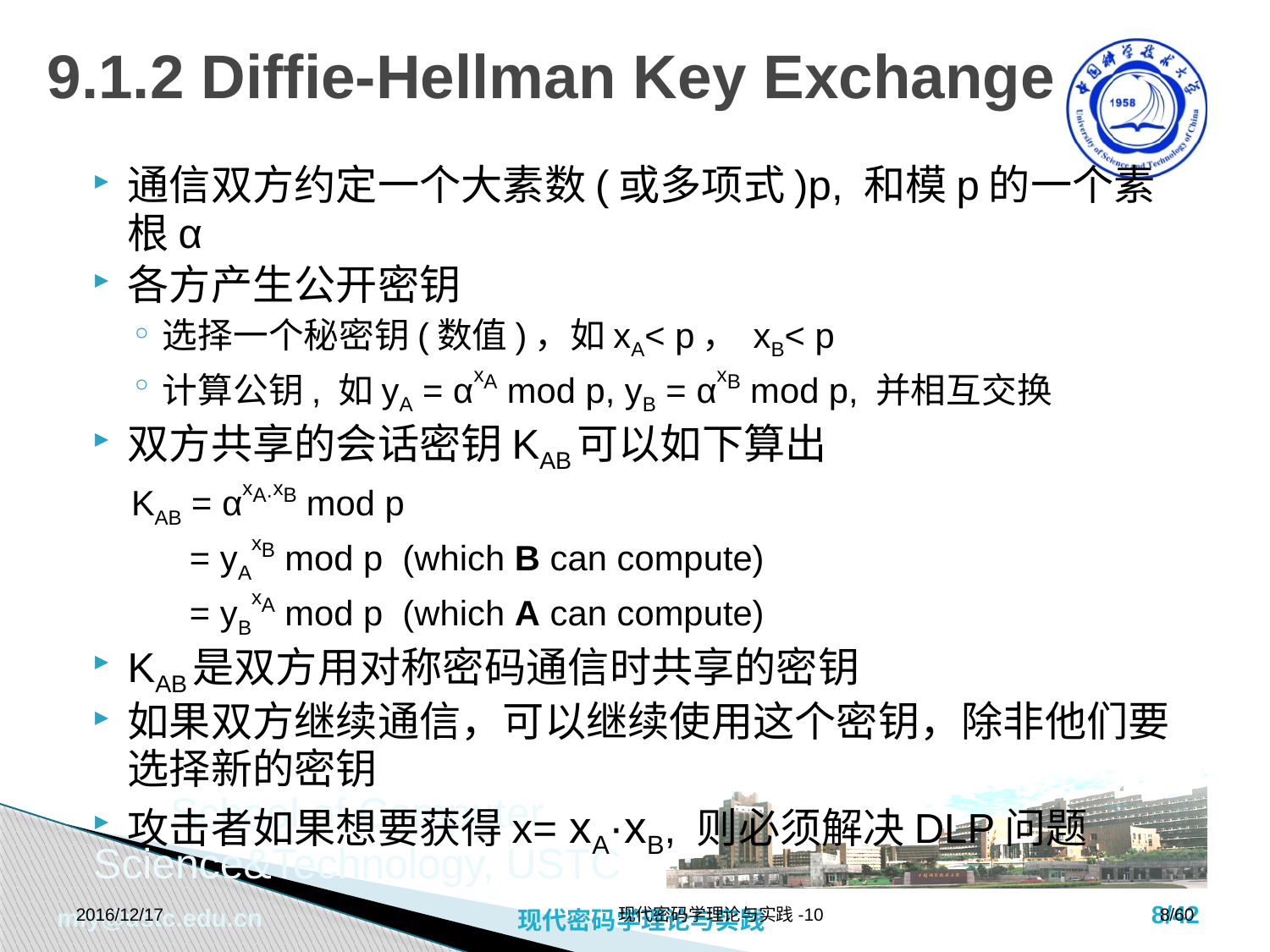

# 9.1.2 Diffie-Hellman Key Exchange
通信双方约定一个大素数(或多项式)p, 和模p的一个素根α
各方产生公开密钥
选择一个秘密钥(数值)，如xA< p， xB< p
计算公钥, 如yA = αxA mod p, yB = αxB mod p, 并相互交换
双方共享的会话密钥KAB可以如下算出
KAB = αxA·xB mod p
      = yAxB mod p  (which B can compute)
      = yBxA mod p  (which A can compute)
KAB是双方用对称密码通信时共享的密钥
如果双方继续通信，可以继续使用这个密钥，除非他们要选择新的密钥
攻击者如果想要获得x= xA·xB, 则必须解决DLP问题
2016/12/17
现代密码学理论与实践-10
8/60